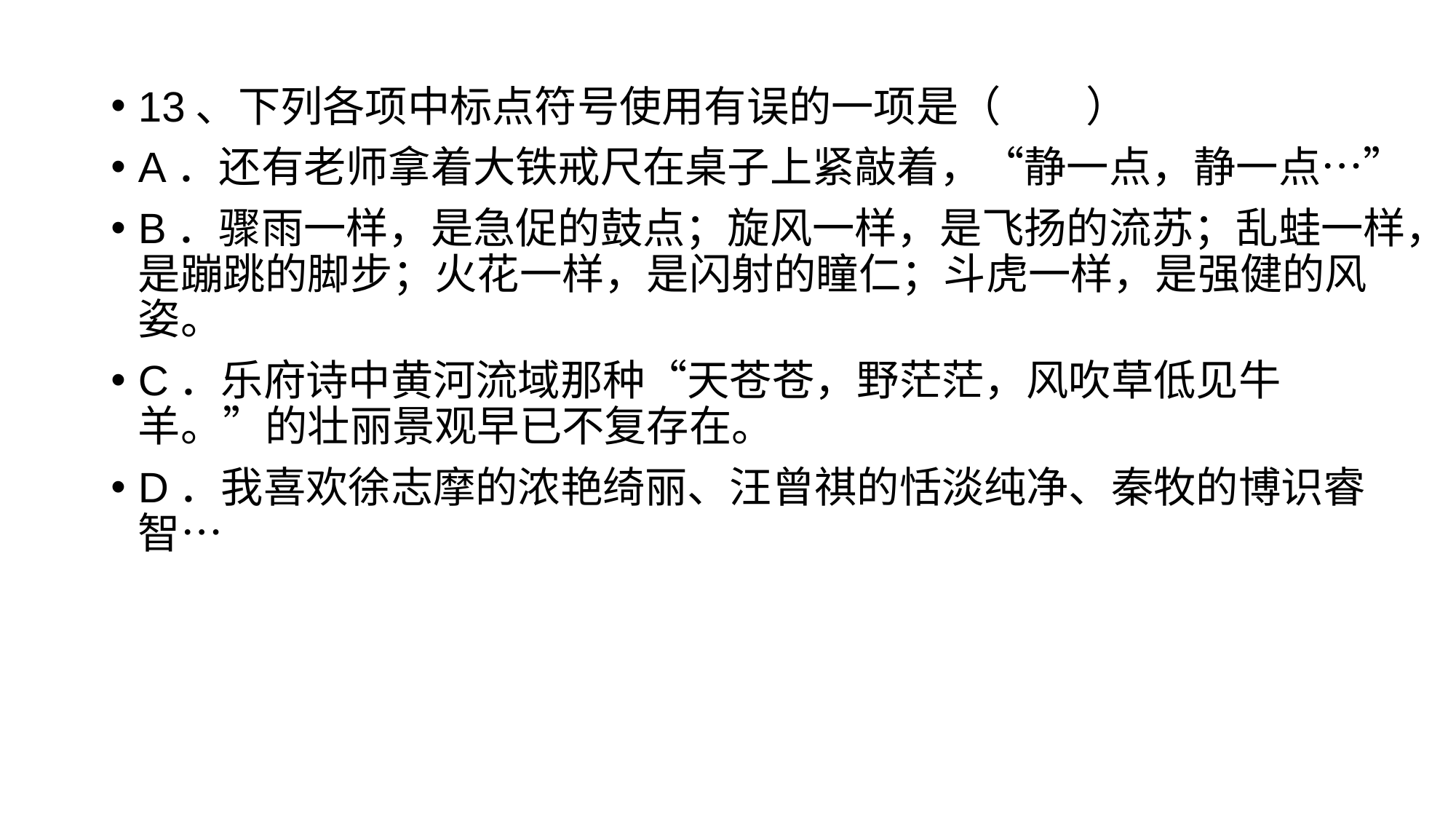

13、下列各项中标点符号使用有误的一项是（　　）
A．还有老师拿着大铁戒尺在桌子上紧敲着，“静一点，静一点…”
B．骤雨一样，是急促的鼓点；旋风一样，是飞扬的流苏；乱蛙一样，是蹦跳的脚步；火花一样，是闪射的瞳仁；斗虎一样，是强健的风姿。
C．乐府诗中黄河流域那种“天苍苍，野茫茫，风吹草低见牛羊。”的壮丽景观早已不复存在。
D．我喜欢徐志摩的浓艳绮丽、汪曾祺的恬淡纯净、秦牧的博识睿智…